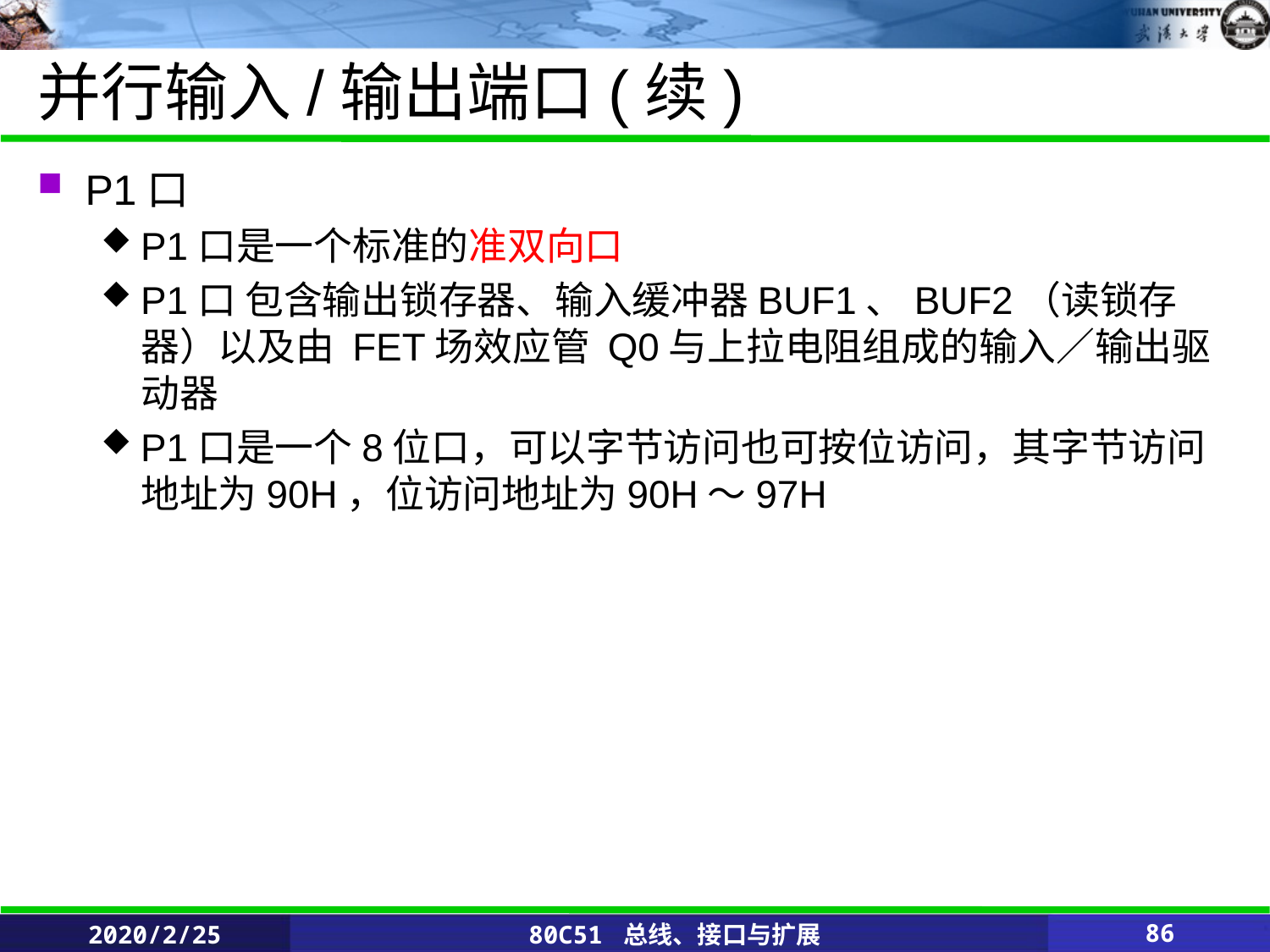

# 并行输入/输出端口(续)
P1口
P1口是一个标准的准双向口
P1口 包含输出锁存器、输入缓冲器BUF1、BUF2（读锁存器）以及由 FET场效应管 Q0与上拉电阻组成的输入／输出驱动器
P1口是一个8位口，可以字节访问也可按位访问，其字节访问地址为90H，位访问地址为90H～97H
2020/2/25
80C51 总线、接口与扩展
86